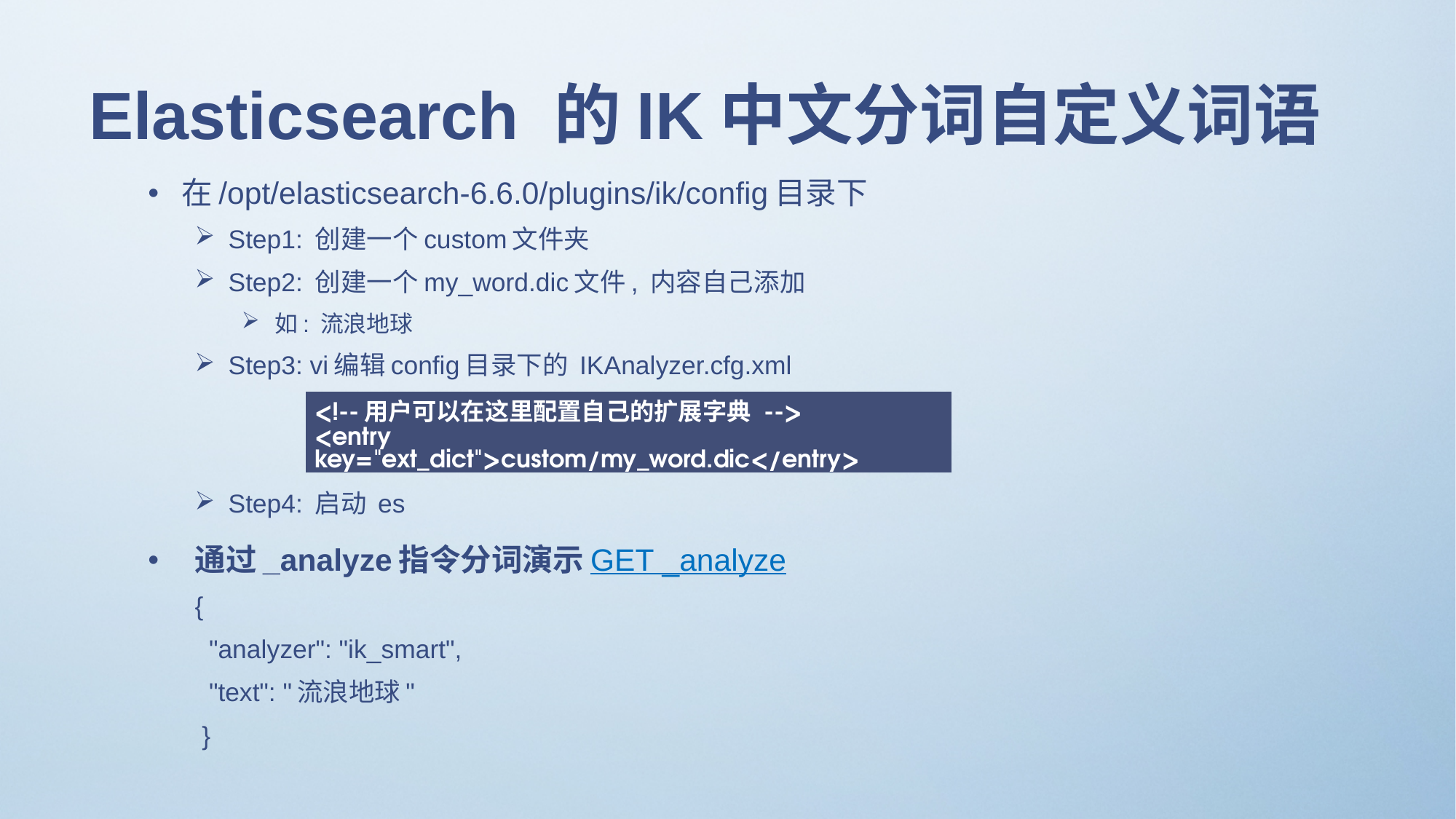

# Elasticsearch 的IK中文分词自定义词语
在/opt/elasticsearch-6.6.0/plugins/ik/config目录下
Step1: 创建一个custom文件夹
Step2: 创建一个my_word.dic文件, 内容自己添加
如: 流浪地球
Step3: vi编辑config目录下的 IKAnalyzer.cfg.xml

Step4: 启动 es
 通过_analyze指令分词演示GET _analyze
{
  "analyzer": "ik_smart",
  "text": "流浪地球"
 }

| <!--用户可以在这里配置自己的扩展字典 --> <entry key="ext\_dict">custom/my\_word.dic</entry> |
| --- |